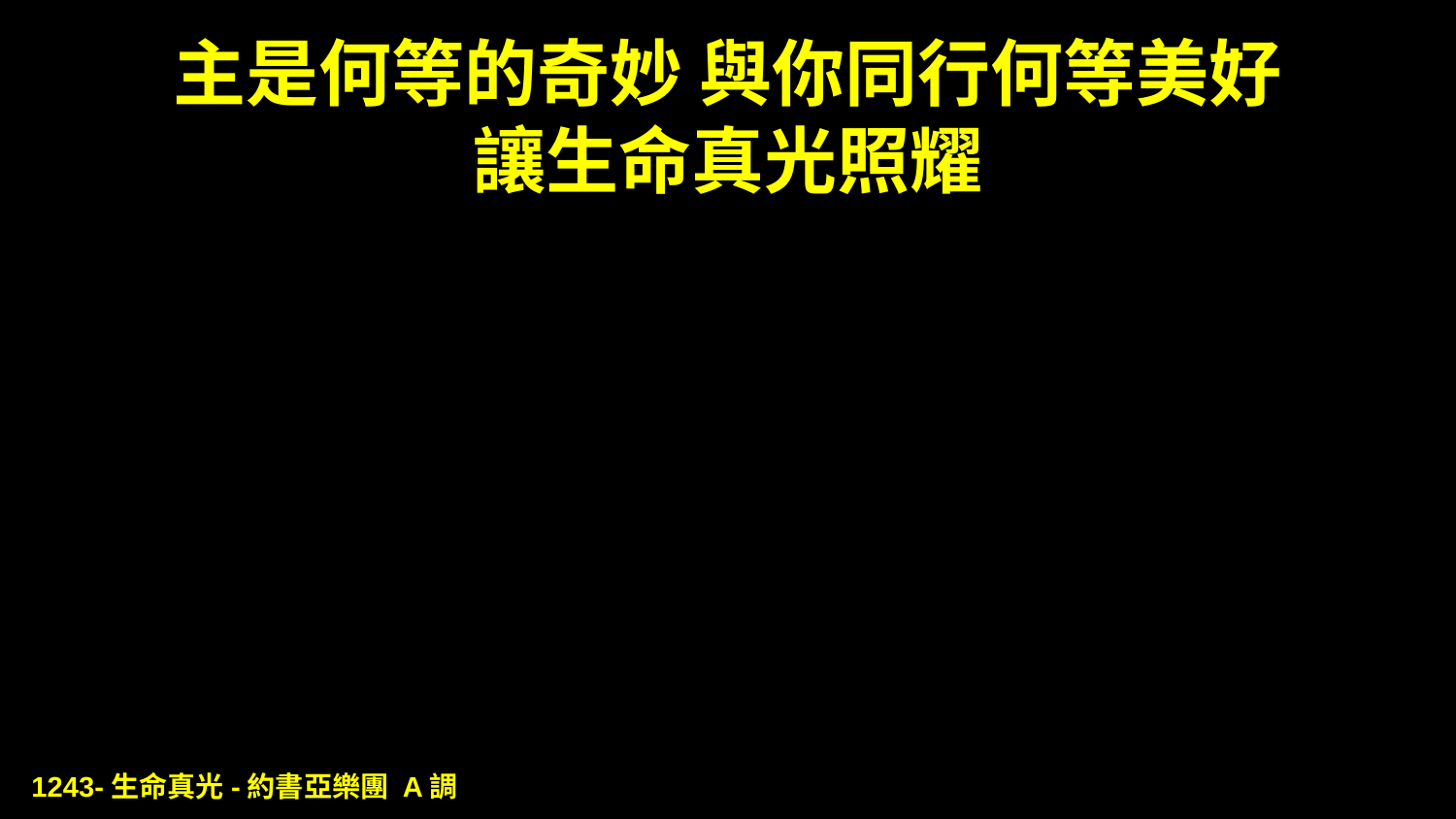

# 主是何等的奇妙 與你同行何等美好 讓生命真光照耀
1243-生命真光-約書亞樂團 A調